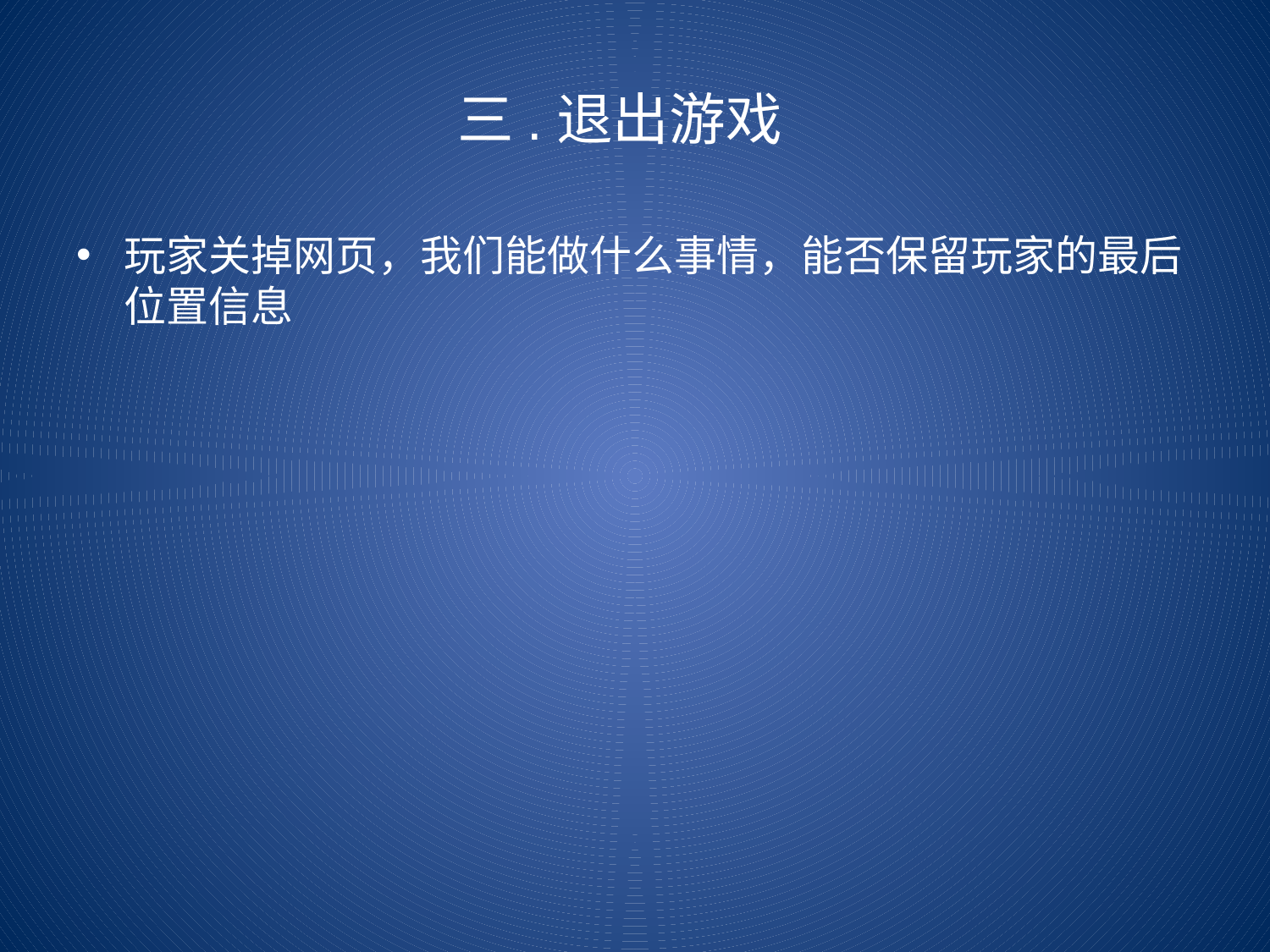

# 三.退出游戏
玩家关掉网页，我们能做什么事情，能否保留玩家的最后位置信息